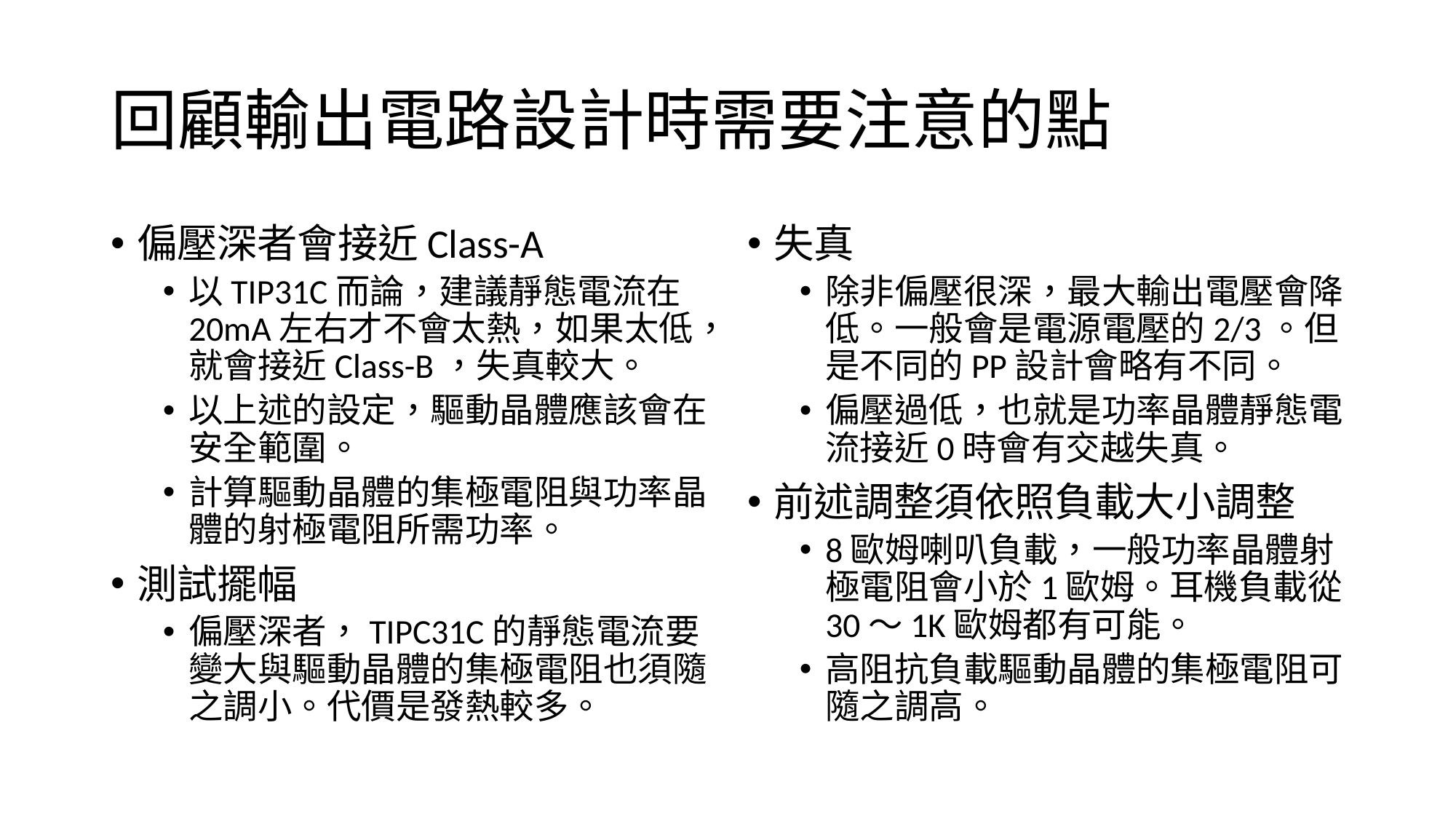

# 回顧輸出電路設計時需要注意的點
偏壓深者會接近Class-A
以TIP31C而論，建議靜態電流在20mA左右才不會太熱，如果太低，就會接近Class-B，失真較大。
以上述的設定，驅動晶體應該會在安全範圍。
計算驅動晶體的集極電阻與功率晶體的射極電阻所需功率。
測試擺幅
偏壓深者，TIPC31C的靜態電流要變大與驅動晶體的集極電阻也須隨之調小。代價是發熱較多。

失真
除非偏壓很深，最大輸出電壓會降低。一般會是電源電壓的2/3。但是不同的PP設計會略有不同。
偏壓過低，也就是功率晶體靜態電流接近0時會有交越失真。
前述調整須依照負載大小調整
8歐姆喇叭負載，一般功率晶體射極電阻會小於1歐姆。耳機負載從30～1K歐姆都有可能。
高阻抗負載驅動晶體的集極電阻可隨之調高。